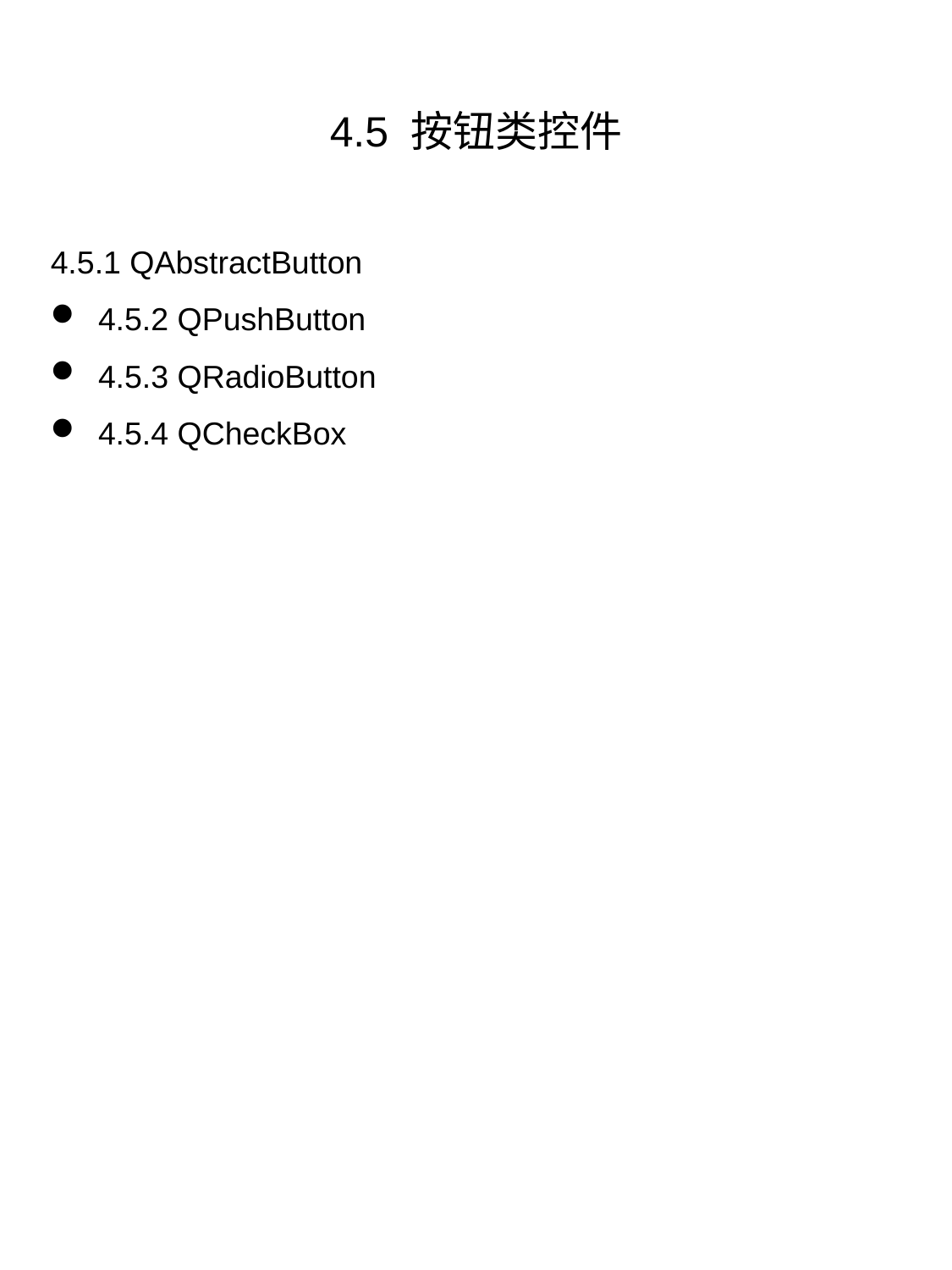

4.5 按钮类控件
4.5.1 QAbstractButton
4.5.2 QPushButton
4.5.3 QRadioButton
4.5.4 QCheckBox